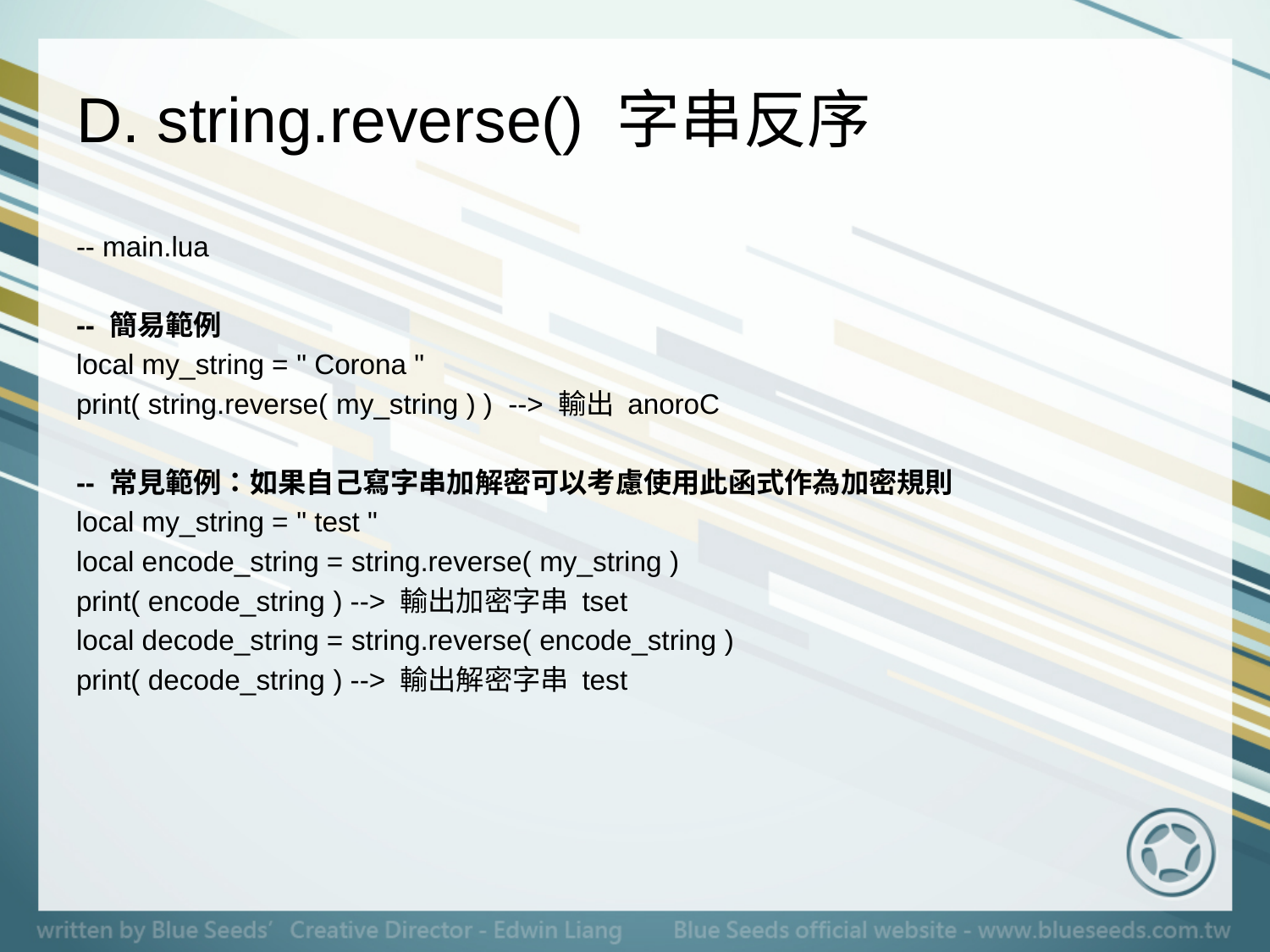

# D. string.reverse() 字串反序
-- main.lua

-- 簡易範例
local my_string = " Corona "
print( string.reverse( my_string ) )  --> 輸出 anoroC

-- 常見範例：如果自己寫字串加解密可以考慮使用此函式作為加密規則
local my_string = " test "
local encode_string = string.reverse( my_string )
print( encode_string ) --> 輸出加密字串 tset
local decode_string = string.reverse( encode_string )
print( decode_string ) --> 輸出解密字串 test